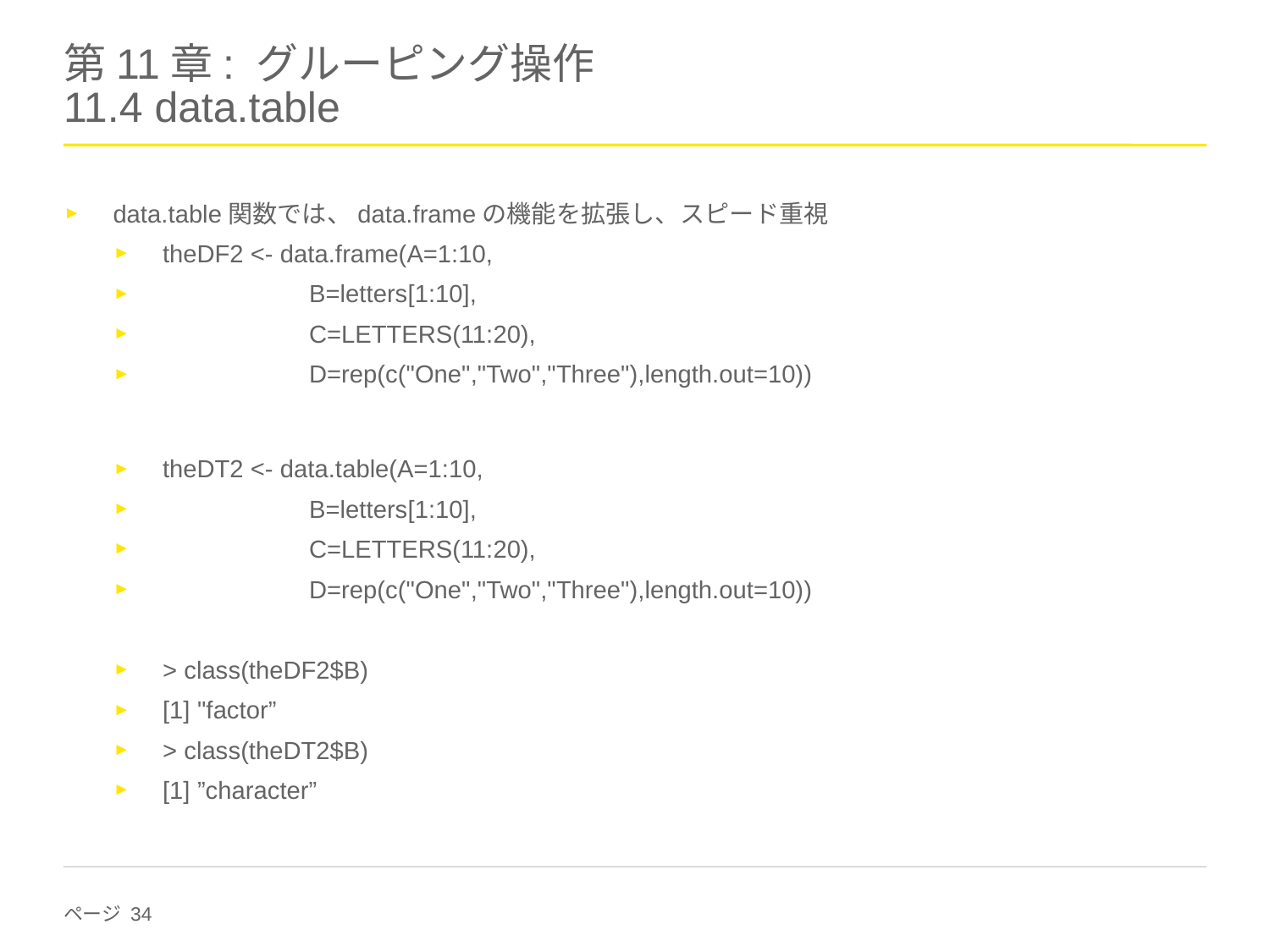

# 第11章: グルーピング操作 11.4 data.table
data.table関数では、data.frameの機能を拡張し、スピード重視
theDF2 <- data.frame(A=1:10,
                     B=letters[1:10],
                     C=LETTERS(11:20),
                     D=rep(c("One","Two","Three"),length.out=10))

theDT2 <- data.table(A=1:10,
                     B=letters[1:10],
                     C=LETTERS(11:20),
                     D=rep(c("One","Two","Three"),length.out=10))

> class(theDF2$B)
[1] "factor”
> class(theDT2$B)
[1] ”character”